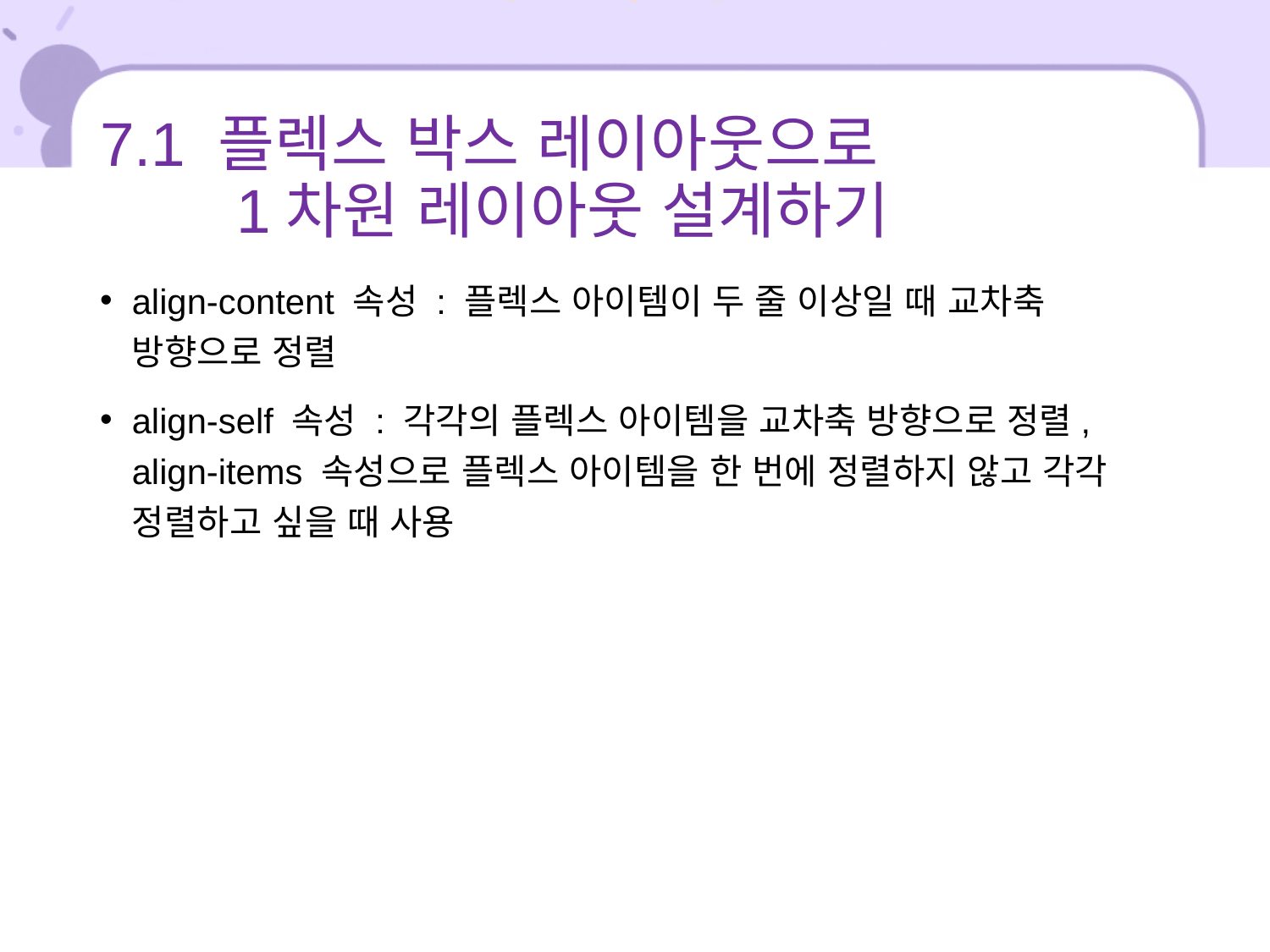

# 7.1 플렉스 박스 레이아웃으로 1차원 레이아웃 설계하기
align-content 속성 : 플렉스 아이템이 두 줄 이상일 때 교차축 방향으로 정렬
align-self 속성 : 각각의 플렉스 아이템을 교차축 방향으로 정렬, align-items 속성으로 플렉스 아이템을 한 번에 정렬하지 않고 각각 정렬하고 싶을 때 사용